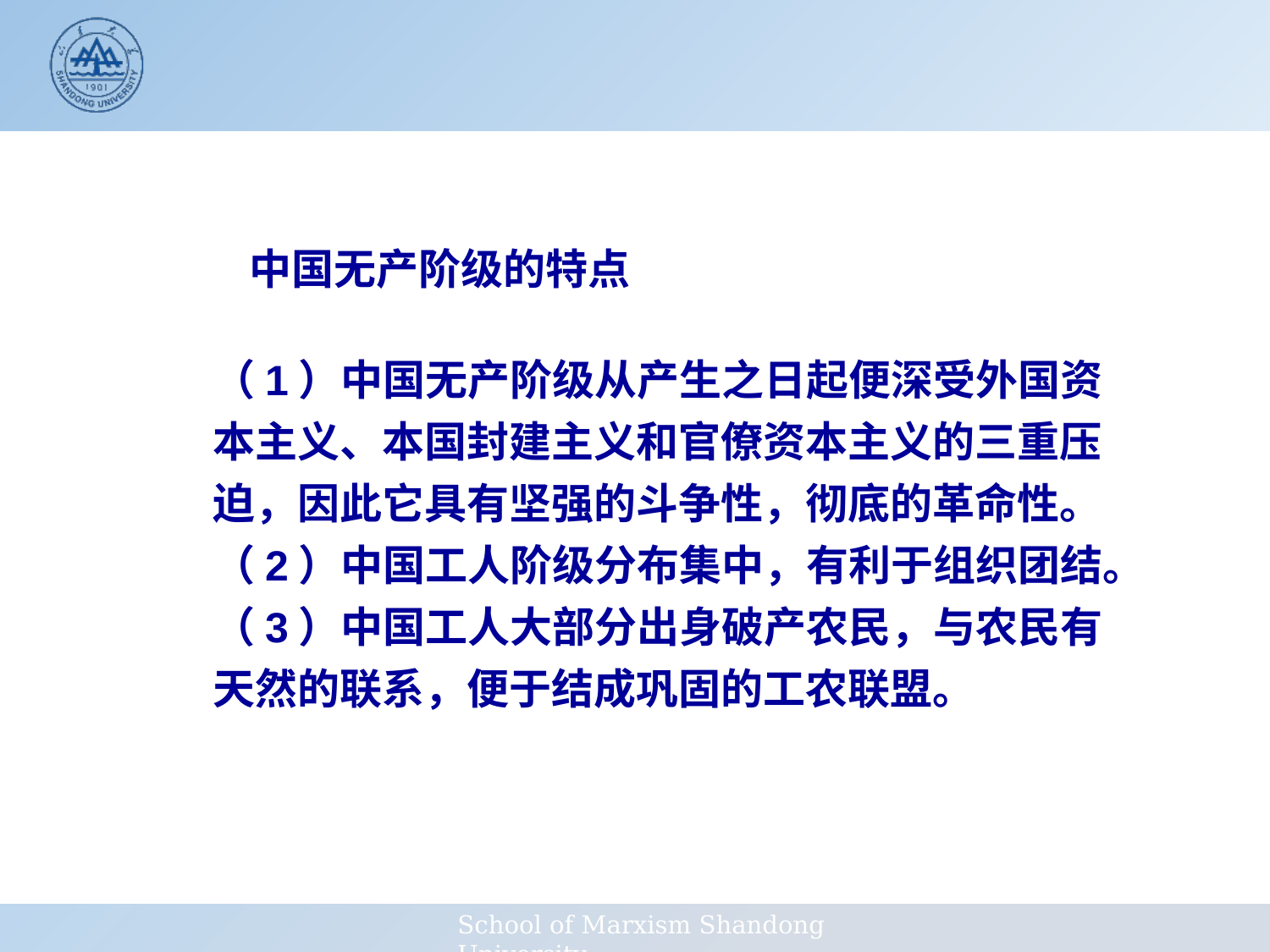

中国无产阶级的特点
（1）中国无产阶级从产生之日起便深受外国资本主义、本国封建主义和官僚资本主义的三重压迫，因此它具有坚强的斗争性，彻底的革命性。
（2）中国工人阶级分布集中，有利于组织团结。
（3）中国工人大部分出身破产农民，与农民有天然的联系，便于结成巩固的工农联盟。